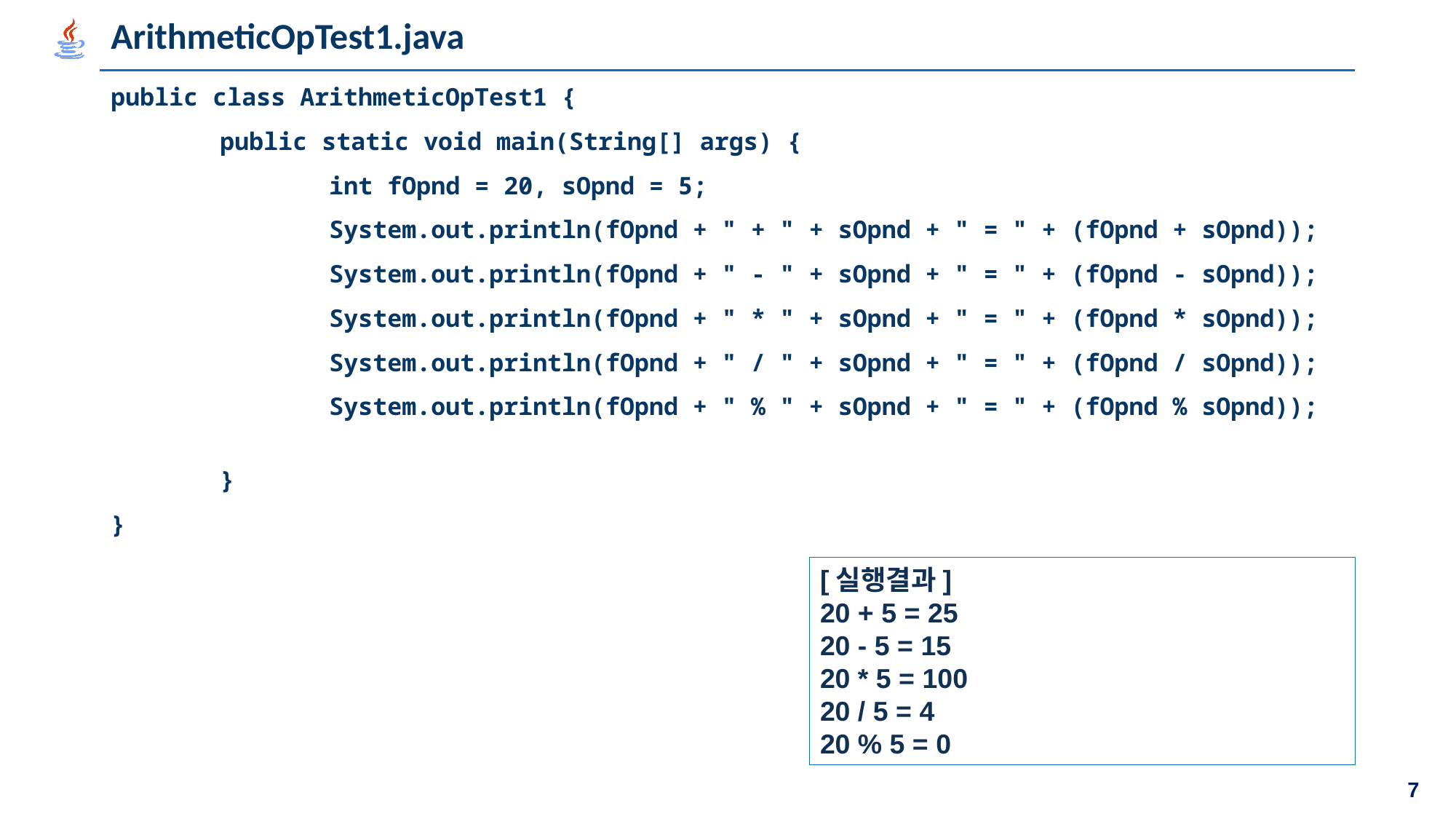

# ArithmeticOpTest1.java
public class ArithmeticOpTest1 {
	public static void main(String[] args) {
		int fOpnd = 20, sOpnd = 5;
		System.out.println(fOpnd + " + " + sOpnd + " = " + (fOpnd + sOpnd));
		System.out.println(fOpnd + " - " + sOpnd + " = " + (fOpnd - sOpnd));
		System.out.println(fOpnd + " * " + sOpnd + " = " + (fOpnd * sOpnd));
		System.out.println(fOpnd + " / " + sOpnd + " = " + (fOpnd / sOpnd));
		System.out.println(fOpnd + " % " + sOpnd + " = " + (fOpnd % sOpnd));
	}
}
[실행결과]
20 + 5 = 25
20 - 5 = 15
20 * 5 = 100
20 / 5 = 4
20 % 5 = 0
7